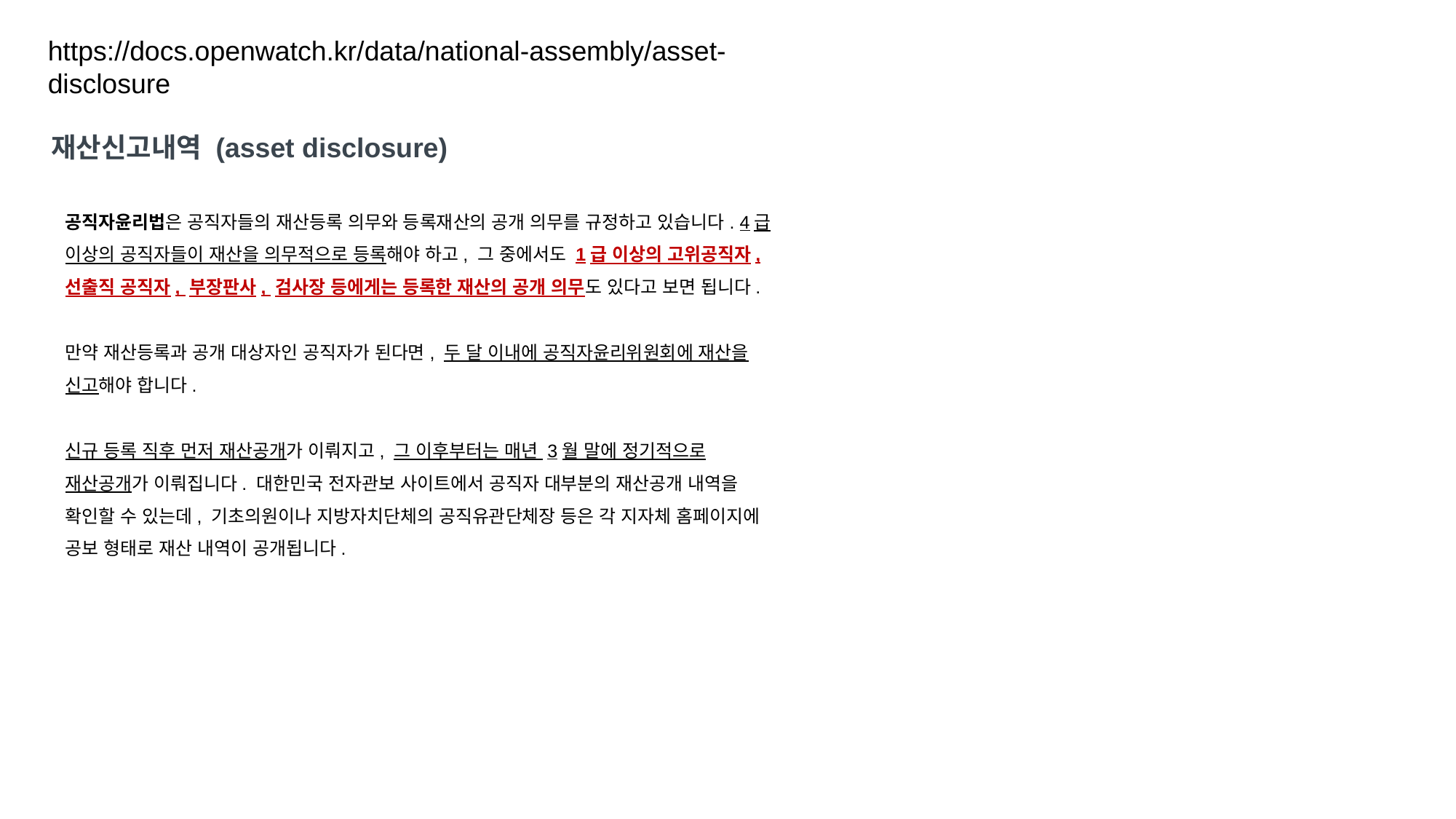

https://docs.openwatch.kr/data/national-assembly/asset-disclosure
재산신고내역 (asset disclosure)
공직자윤리법은 공직자들의 재산등록 의무와 등록재산의 공개 의무를 규정하고 있습니다. 4급 이상의 공직자들이 재산을 의무적으로 등록해야 하고, 그 중에서도 1급 이상의 고위공직자, 선출직 공직자, 부장판사, 검사장 등에게는 등록한 재산의 공개 의무도 있다고 보면 됩니다.

만약 재산등록과 공개 대상자인 공직자가 된다면, 두 달 이내에 공직자윤리위원회에 재산을 신고해야 합니다.

신규 등록 직후 먼저 재산공개가 이뤄지고, 그 이후부터는 매년 3월 말에 정기적으로 재산공개가 이뤄집니다. 대한민국 전자관보 사이트에서 공직자 대부분의 재산공개 내역을 확인할 수 있는데, 기초의원이나 지방자치단체의 공직유관단체장 등은 각 지자체 홈페이지에 공보 형태로 재산 내역이 공개됩니다.